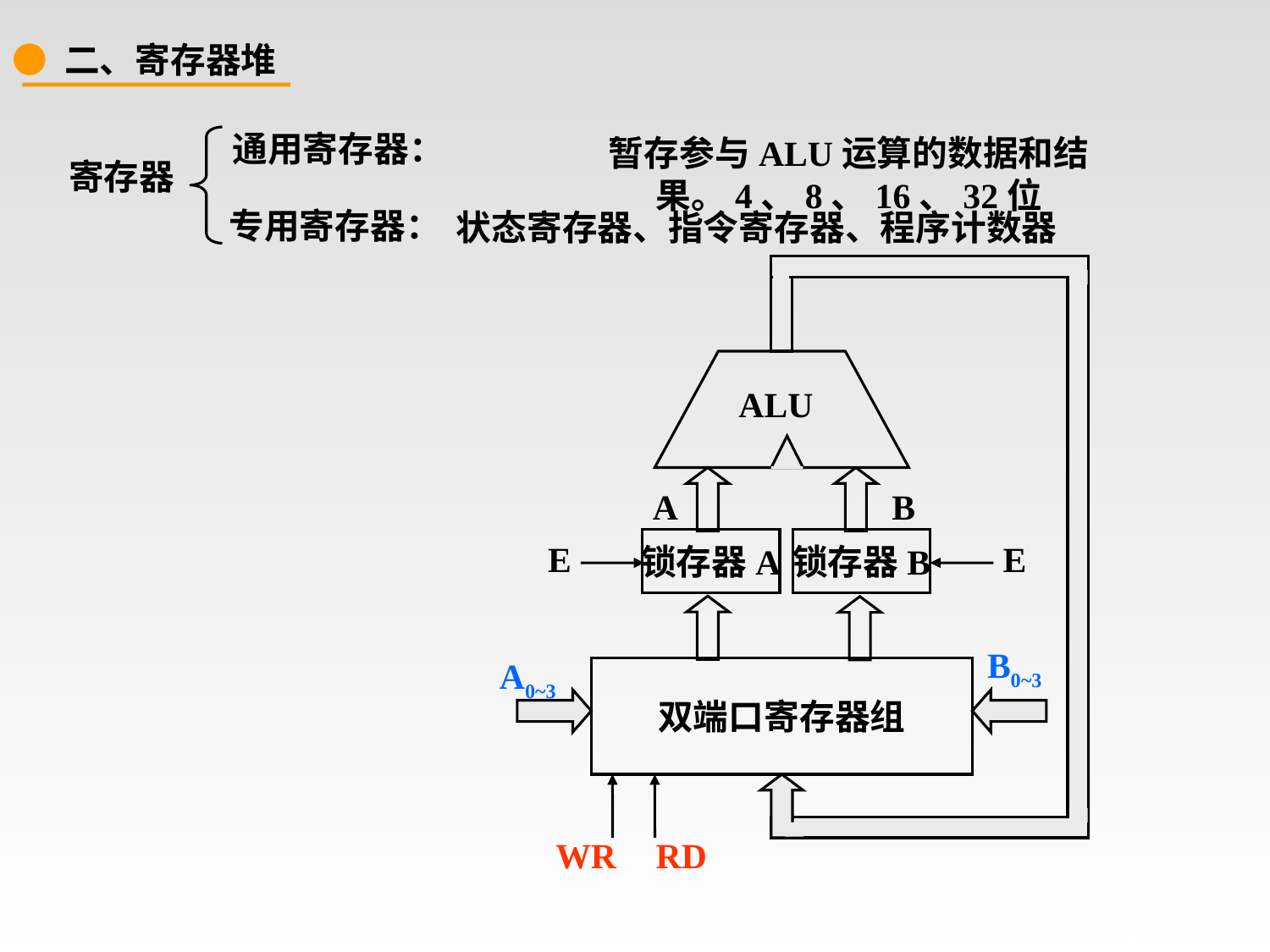

● 二、寄存器堆

通用寄存器：
暂存参与ALU运算的数据和结果。4、8、16、32位

寄存器
专用寄存器：
状态寄存器、指令寄存器、程序计数器

ALU

A
B
锁存器A
锁存器B
E
E

B0~3
A0~3
双端口寄存器组

WR
RD
# 寄存器堆